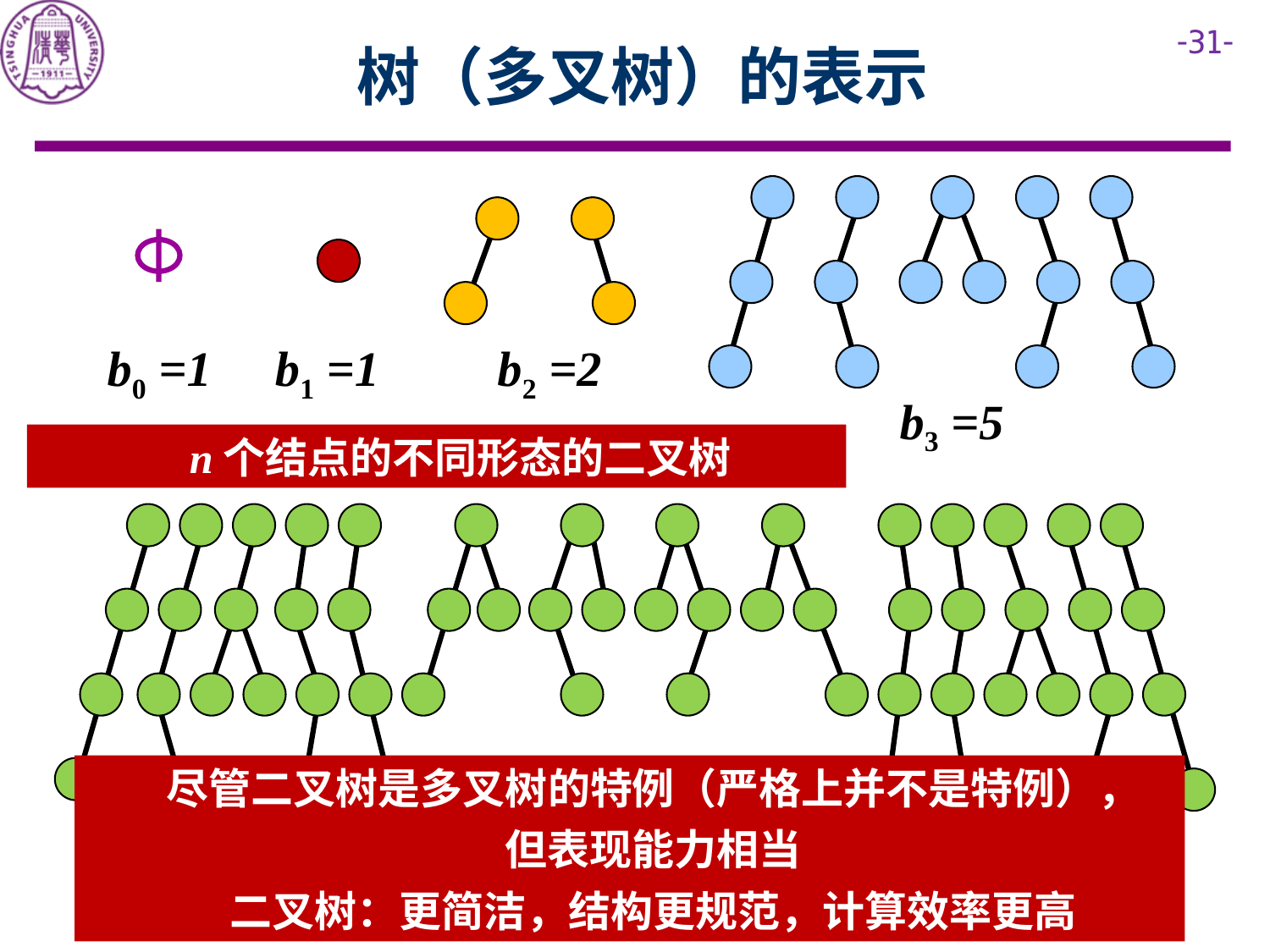

# 树（多叉树）的表示

b0 =1
b1 =1
b2 =2

b3 =5
n个结点的不同形态的二叉树

b4 =14
尽管二叉树是多叉树的特例（严格上并不是特例），
但表现能力相当
二叉树：更简洁，结构更规范，计算效率更高